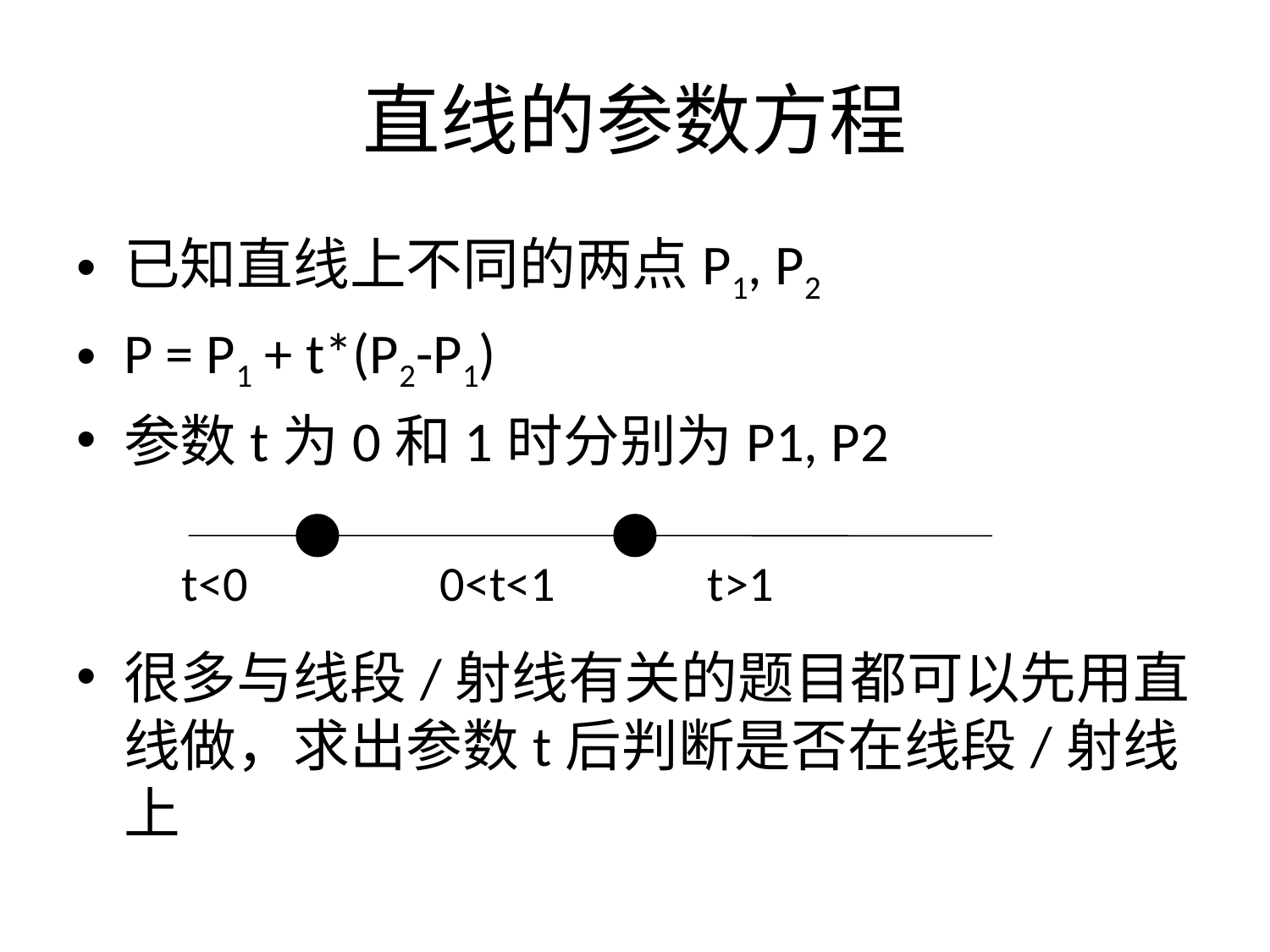

# 直线的参数方程
已知直线上不同的两点P1, P2
P = P1 + t*(P2-P1)
参数t为0和1时分别为P1, P2

很多与线段/射线有关的题目都可以先用直线做，求出参数t后判断是否在线段/射线上

t<0
0<t<1
t>1